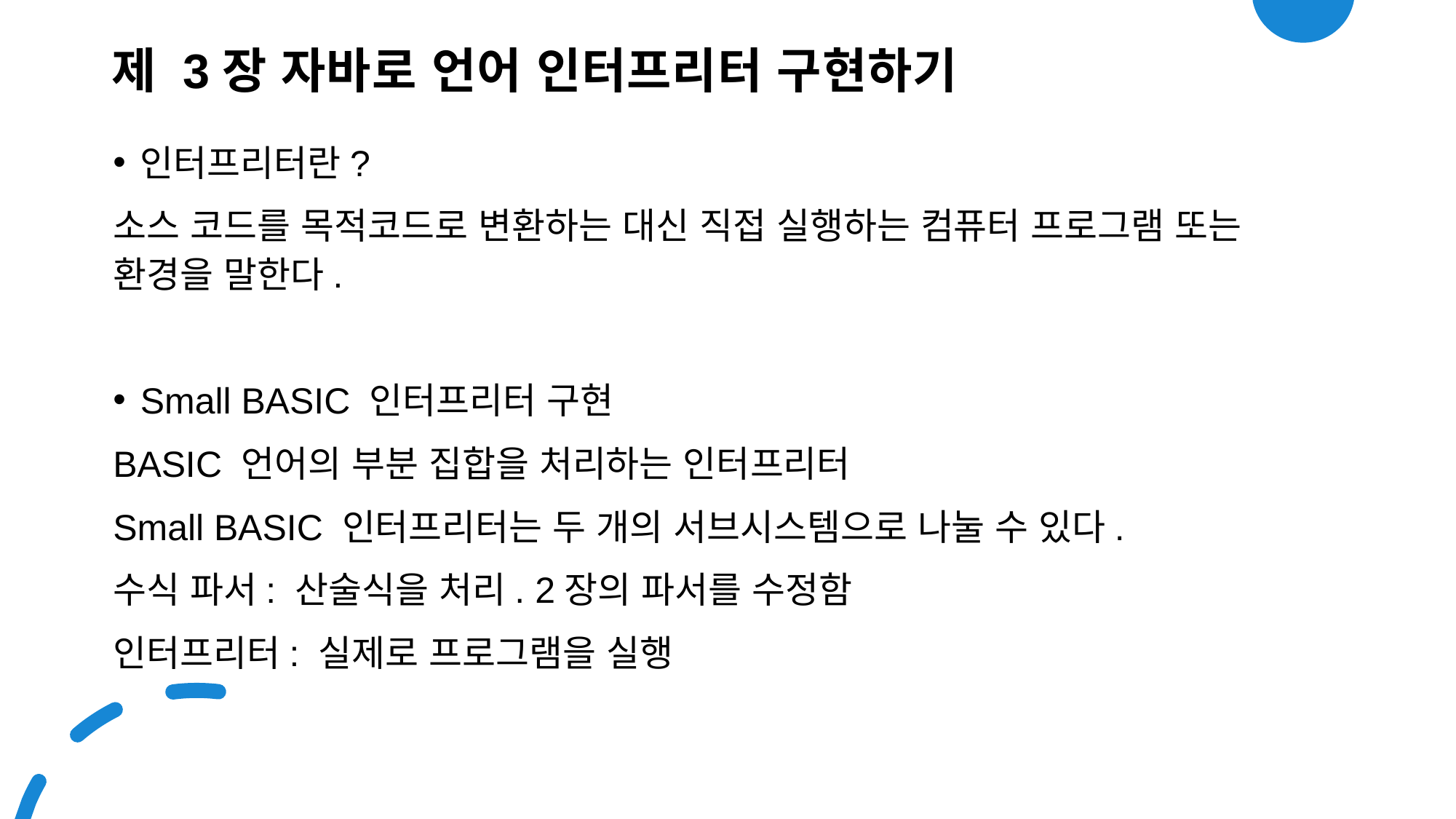

# 제 3장 자바로 언어 인터프리터 구현하기
인터프리터란?
소스 코드를 목적코드로 변환하는 대신 직접 실행하는 컴퓨터 프로그램 또는 환경을 말한다.

Small BASIC 인터프리터 구현
BASIC 언어의 부분 집합을 처리하는 인터프리터
Small BASIC 인터프리터는 두 개의 서브시스템으로 나눌 수 있다.
수식 파서: 산술식을 처리. 2장의 파서를 수정함
인터프리터: 실제로 프로그램을 실행